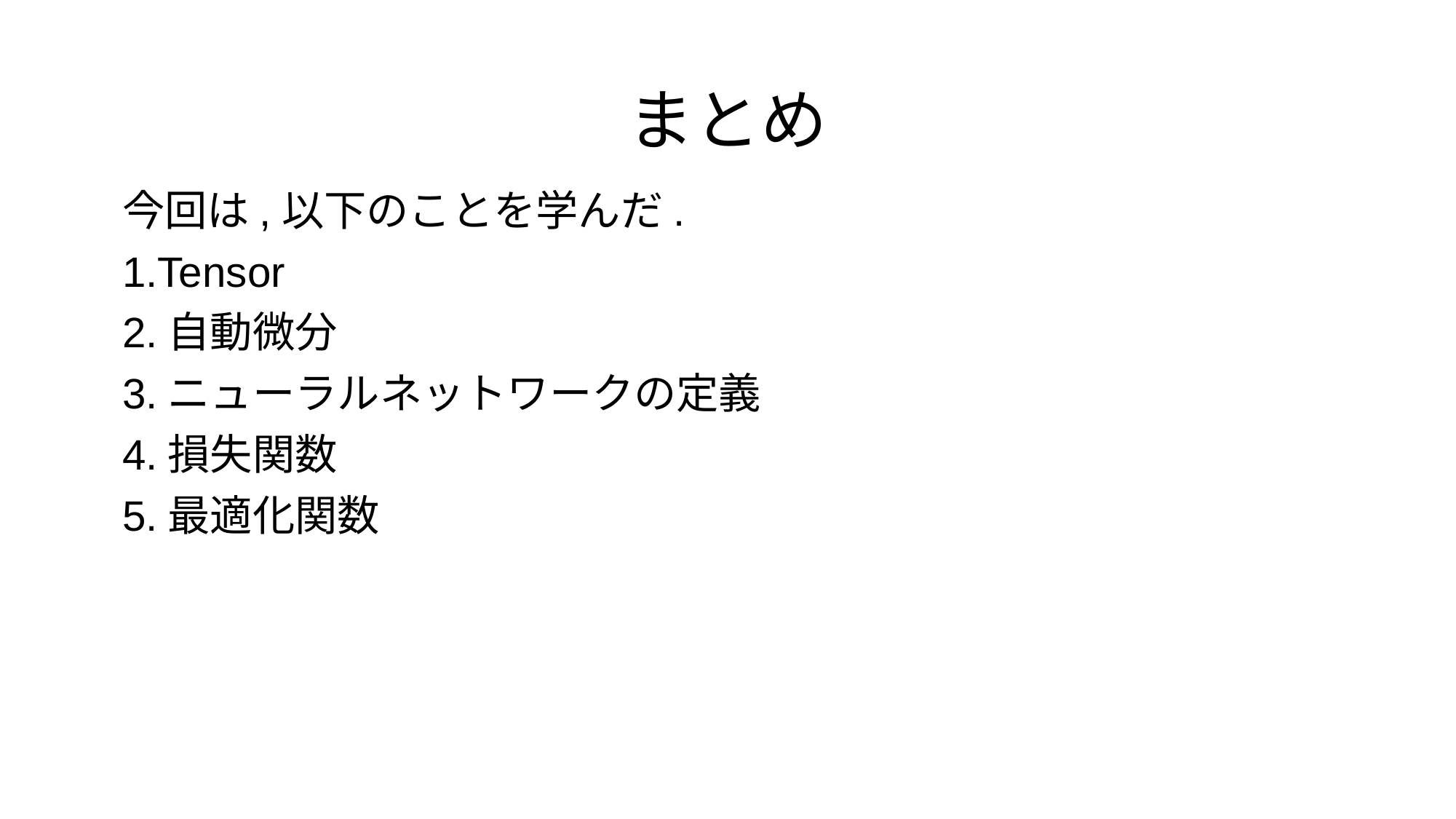

# まとめ
今回は,以下のことを学んだ.
1.Tensor
2.自動微分
3.ニューラルネットワークの定義
4.損失関数
5.最適化関数